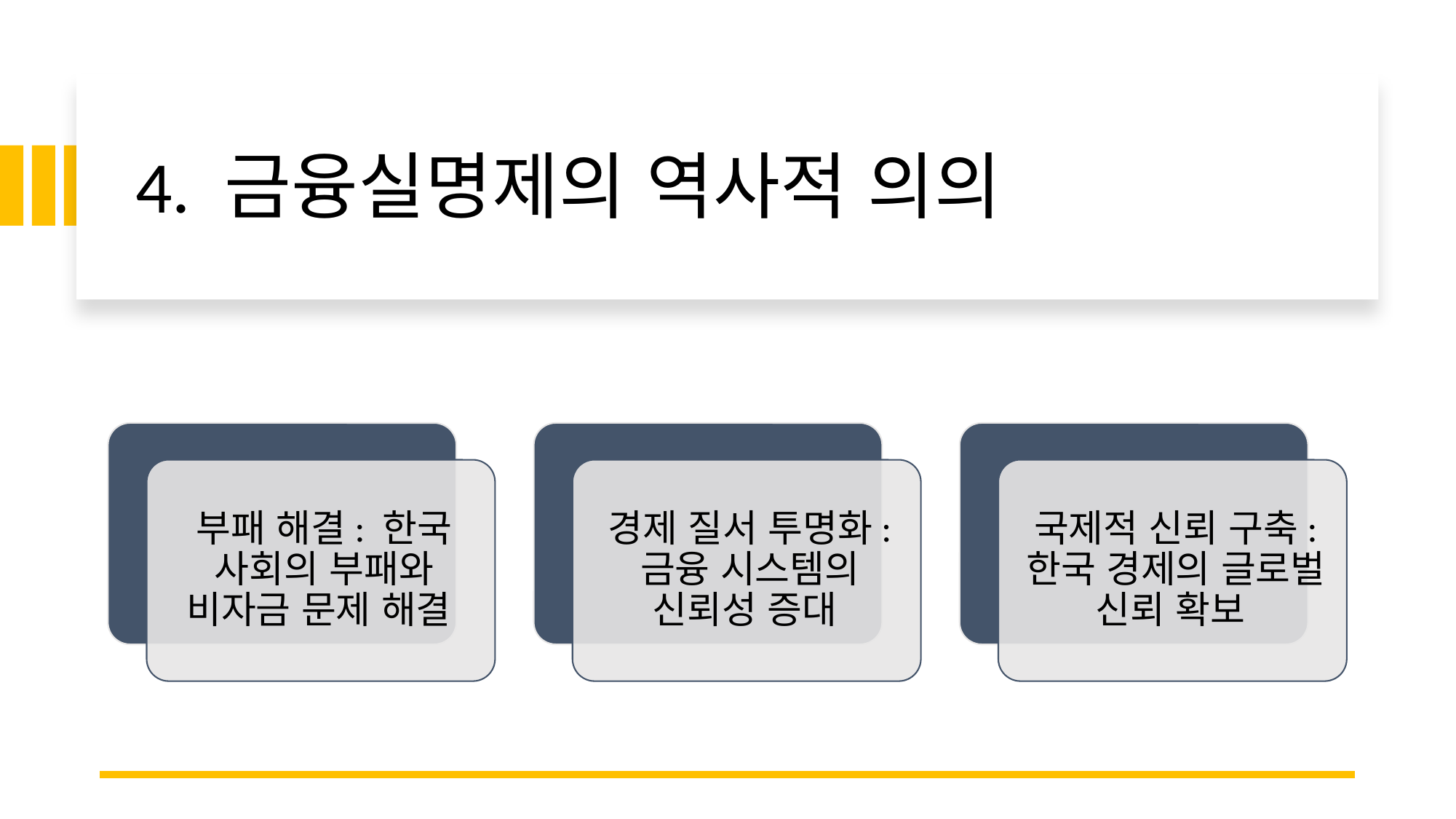

# 4. 금융실명제의 역사적 의의

부패 해결: 한국 사회의 부패와 비자금 문제 해결
경제 질서 투명화: 금융 시스템의 신뢰성 증대
국제적 신뢰 구축: 한국 경제의 글로벌 신뢰 확보